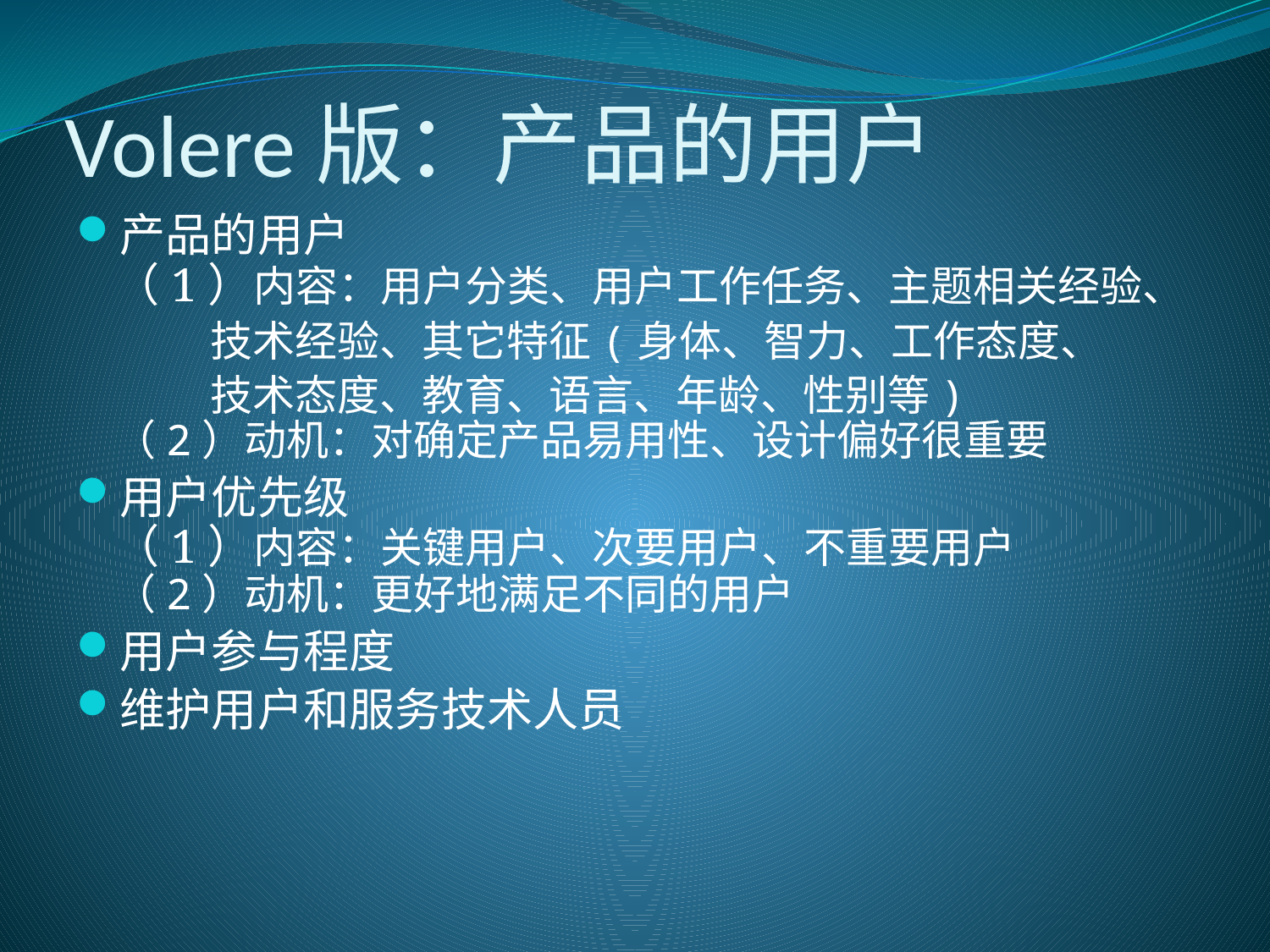

# Volere版：产品的用户
产品的用户
（1）内容：用户分类、用户工作任务、主题相关经验、
             技术经验、其它特征(身体、智力、工作态度、
             技术态度、教育、语言、年龄、性别等)
（2）动机：对确定产品易用性、设计偏好很重要
用户优先级
（1）内容：关键用户、次要用户、不重要用户
（2）动机：更好地满足不同的用户
用户参与程度
维护用户和服务技术人员